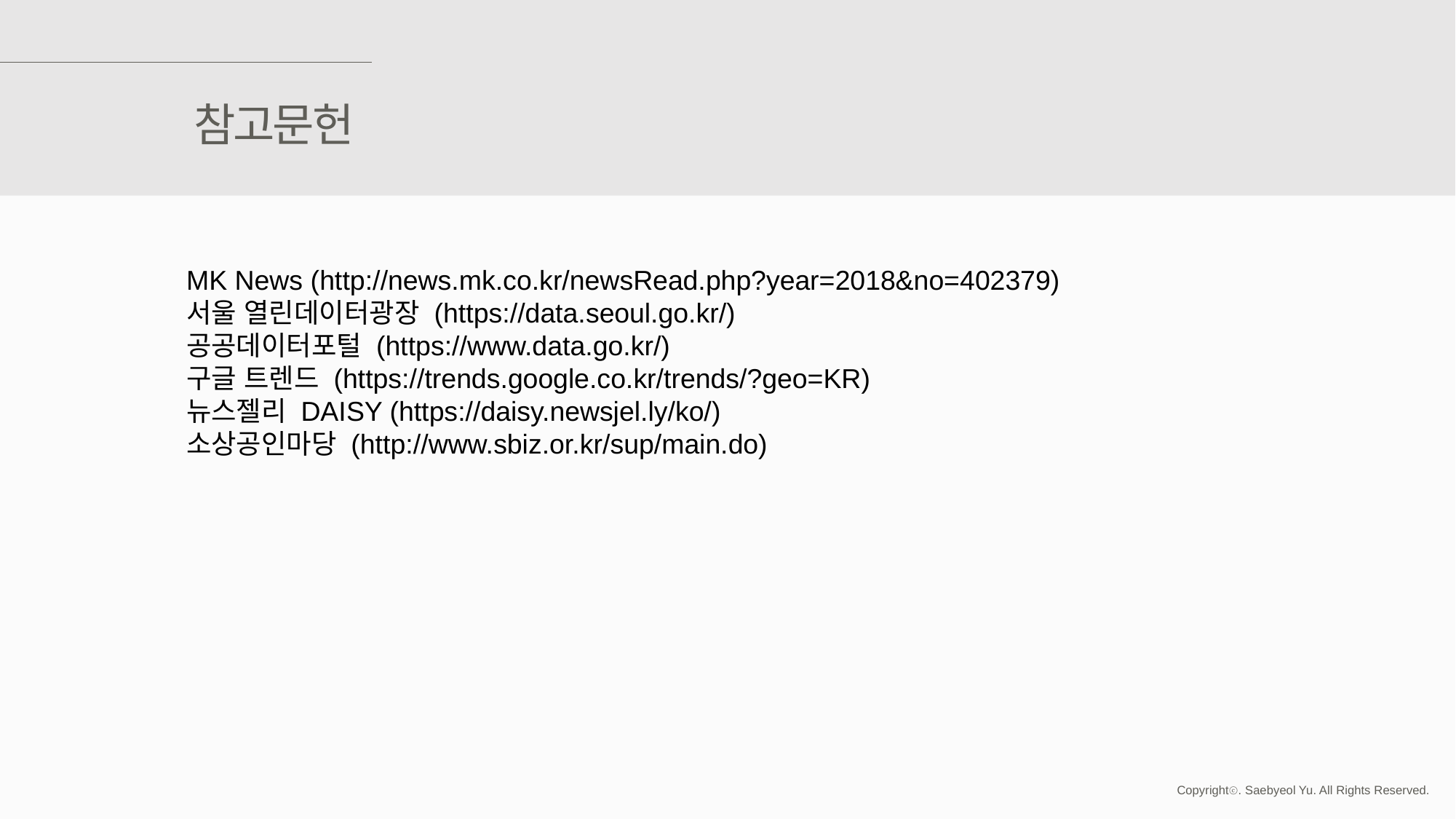

참고문헌
MK News (http://news.mk.co.kr/newsRead.php?year=2018&no=402379)
서울 열린데이터광장 (https://data.seoul.go.kr/)
공공데이터포털 (https://www.data.go.kr/)
구글 트렌드 (https://trends.google.co.kr/trends/?geo=KR)
뉴스젤리 DAISY (https://daisy.newsjel.ly/ko/)
소상공인마당 (http://www.sbiz.or.kr/sup/main.do)